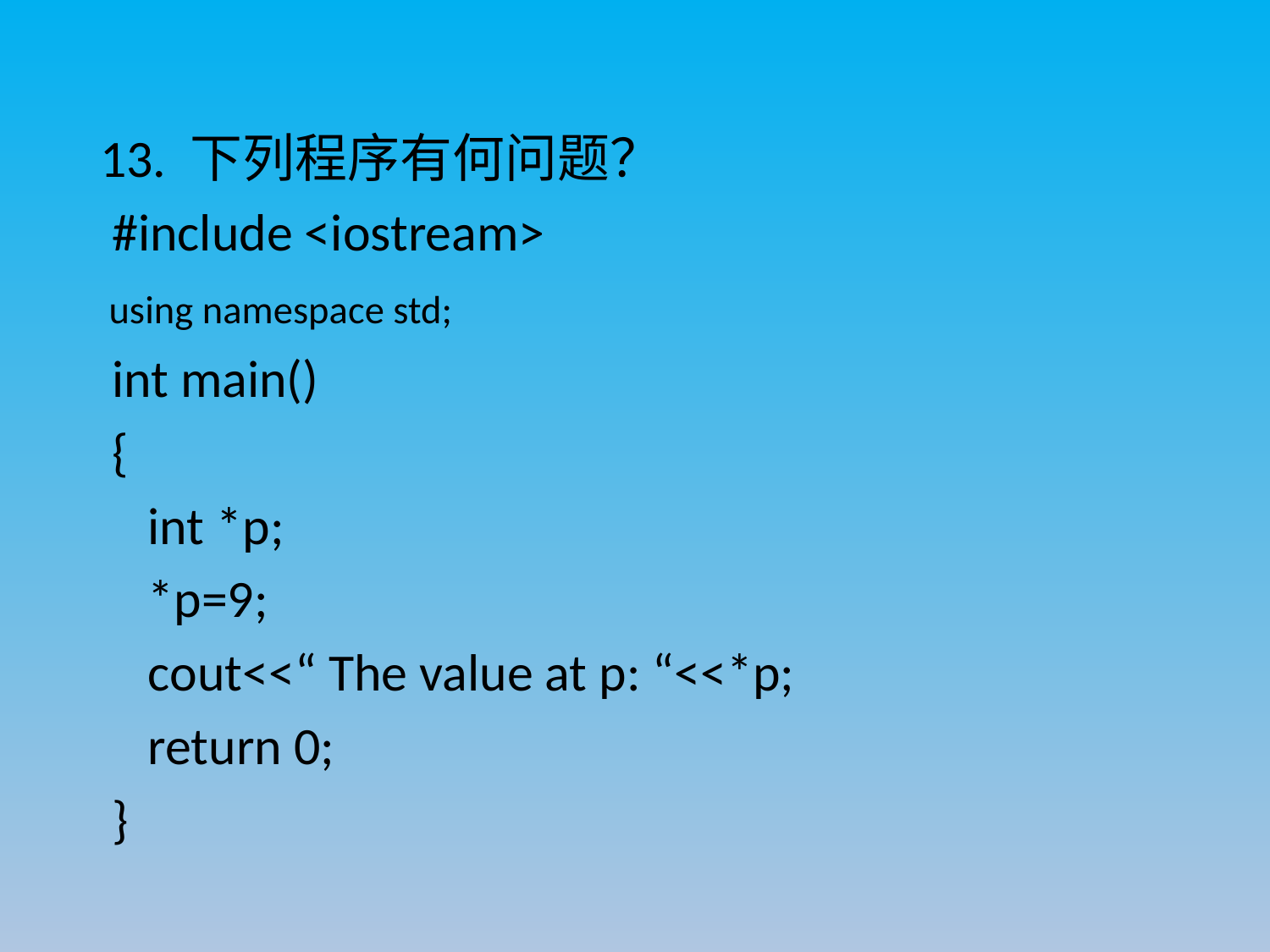

13. 下列程序有何问题？
 #include <iostream>
 using namespace std;
 int main()
 {
	int *p;
	*p=9;
	cout<<“ The value at p: “<<*p;
	return 0;
 }

25